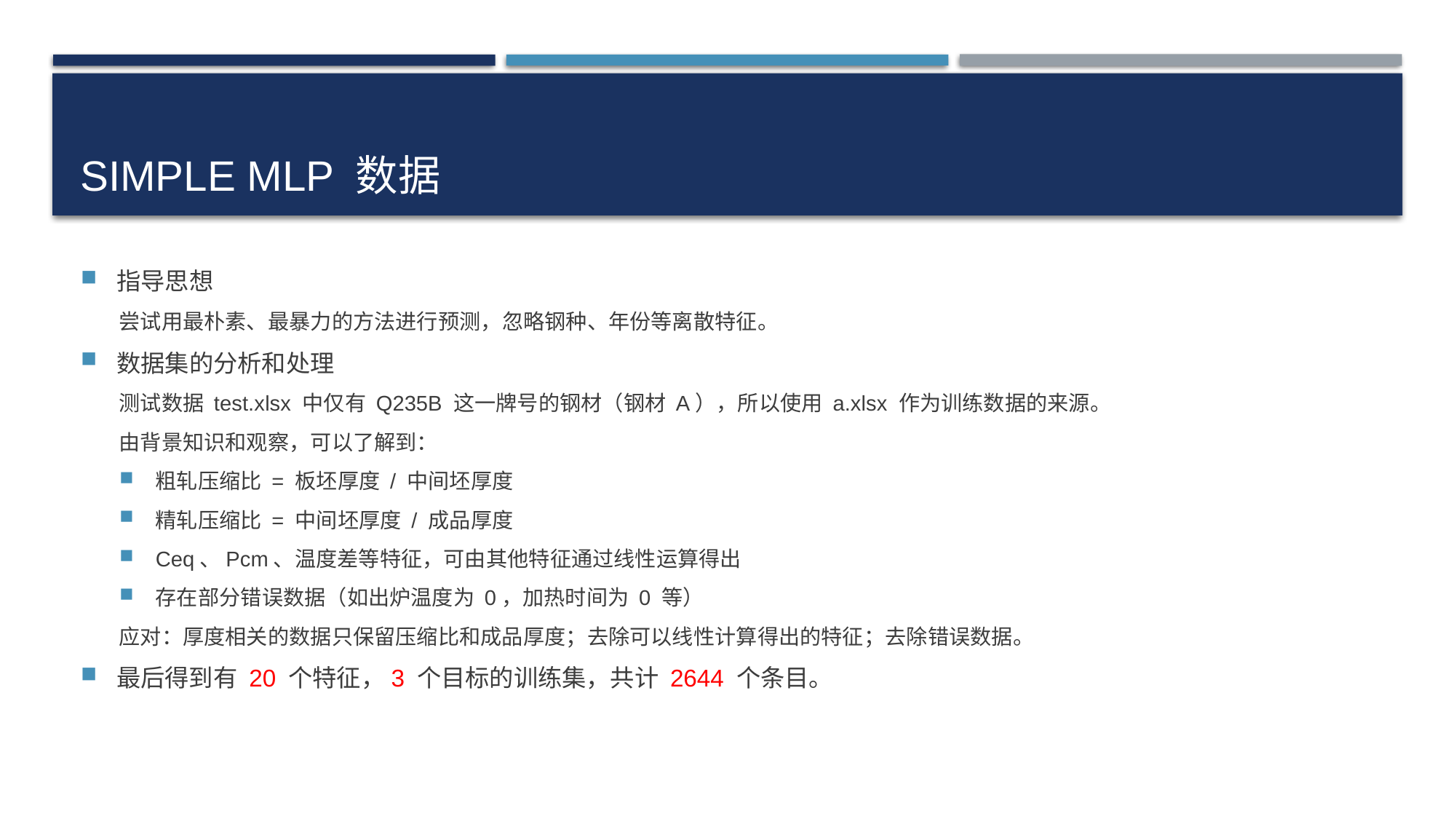

# Simple MLP 数据
指导思想
尝试用最朴素、最暴力的方法进行预测，忽略钢种、年份等离散特征。
数据集的分析和处理
测试数据 test.xlsx 中仅有 Q235B 这一牌号的钢材（钢材 A），所以使用 a.xlsx 作为训练数据的来源。
由背景知识和观察，可以了解到：
粗轧压缩比 = 板坯厚度 / 中间坯厚度
精轧压缩比 = 中间坯厚度 / 成品厚度
Ceq、Pcm、温度差等特征，可由其他特征通过线性运算得出
存在部分错误数据（如出炉温度为 0，加热时间为 0 等）
应对：厚度相关的数据只保留压缩比和成品厚度；去除可以线性计算得出的特征；去除错误数据。
最后得到有 20 个特征，3 个目标的训练集，共计 2644 个条目。